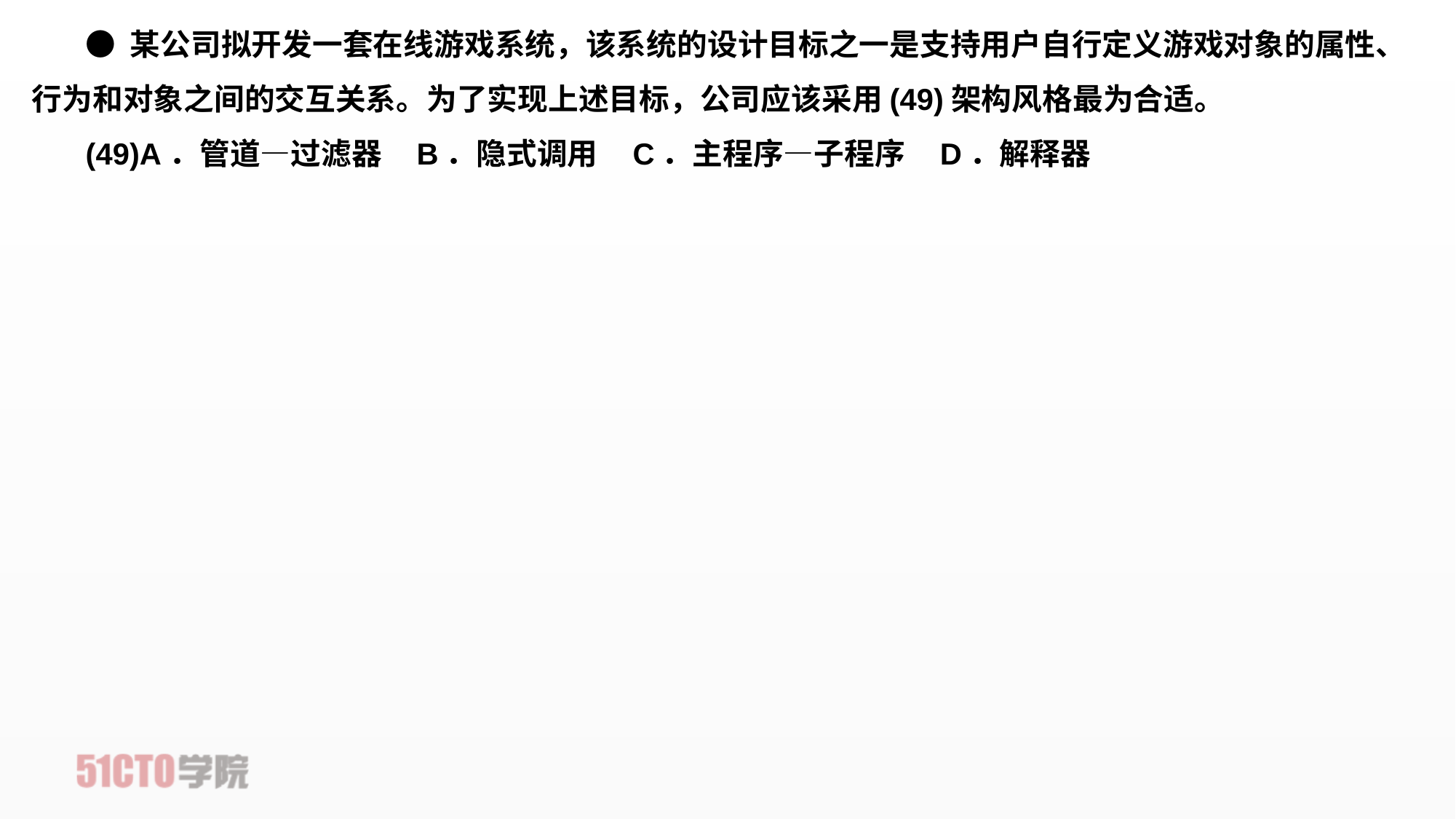

● 某公司拟开发一套在线游戏系统，该系统的设计目标之一是支持用户自行定义游戏对象的属性、行为和对象之间的交互关系。为了实现上述目标，公司应该采用(49)架构风格最为合适。
(49)A．管道—过滤器    B．隐式调用    C．主程序—子程序    D．解释器